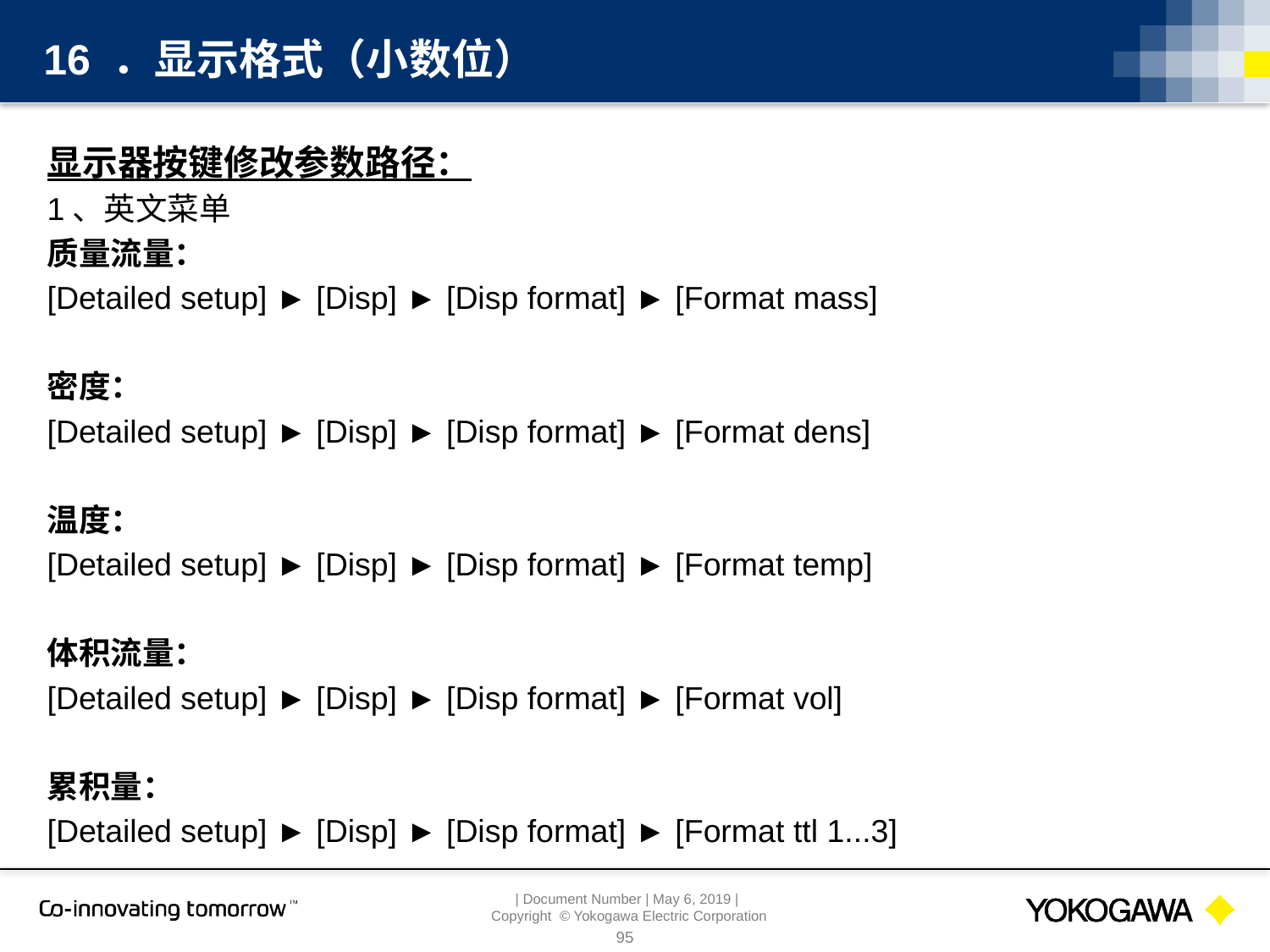

16 ．显示格式（小数位）
显示器按键修改参数路径：
1、英文菜单
质量流量：
[Detailed setup] ► [Disp] ► [Disp format] ► [Format mass]

密度：
[Detailed setup] ► [Disp] ► [Disp format] ► [Format dens]

温度：
[Detailed setup] ► [Disp] ► [Disp format] ► [Format temp]

体积流量：
[Detailed setup] ► [Disp] ► [Disp format] ► [Format vol]

累积量：
[Detailed setup] ► [Disp] ► [Disp format] ► [Format ttl 1...3]